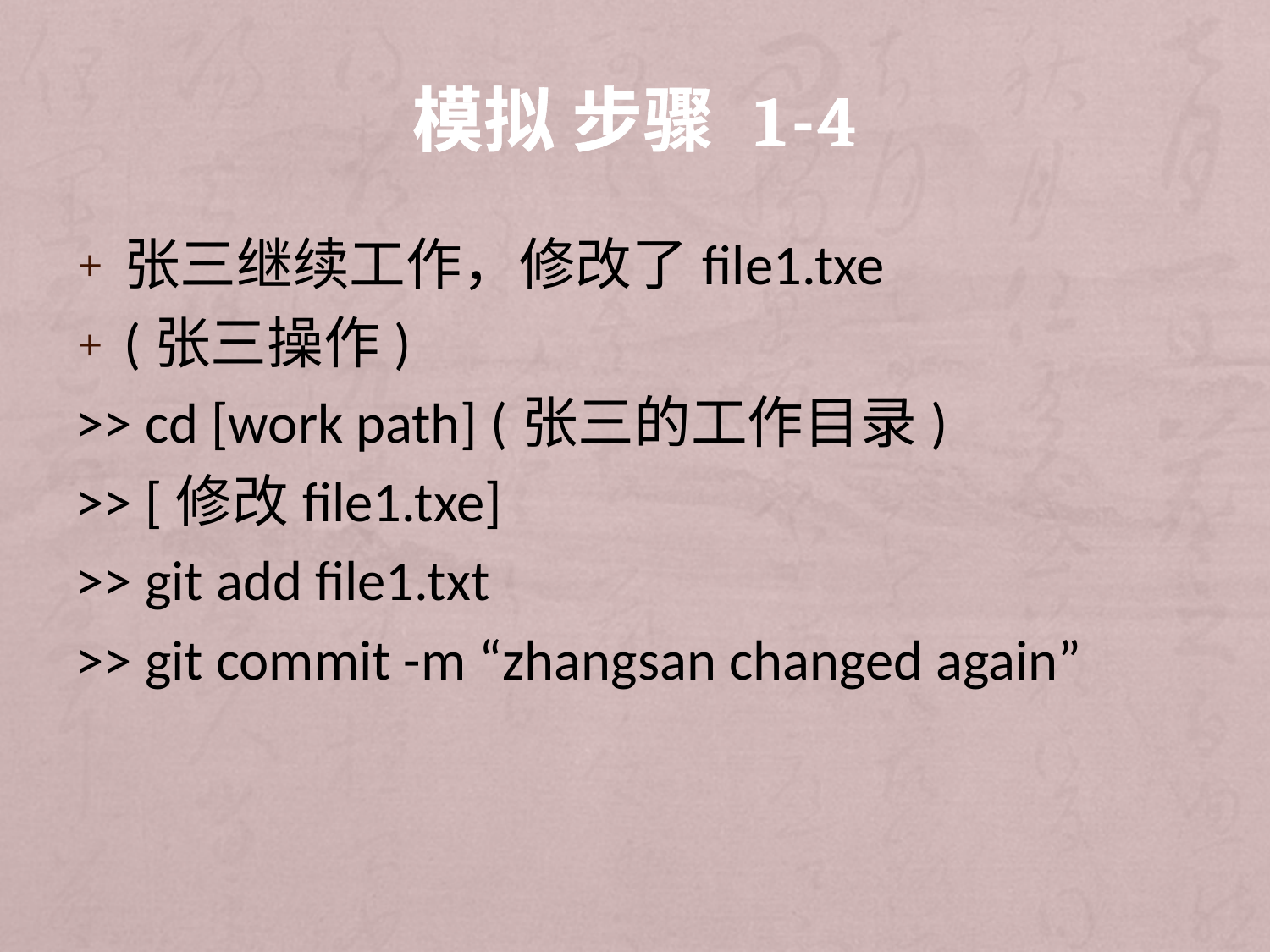

# 模拟 步骤 1-4
张三继续工作，修改了file1.txe
(张三操作)
>> cd [work path] (张三的工作目录)
>> [修改file1.txe]
>> git add file1.txt
>> git commit -m “zhangsan changed again”